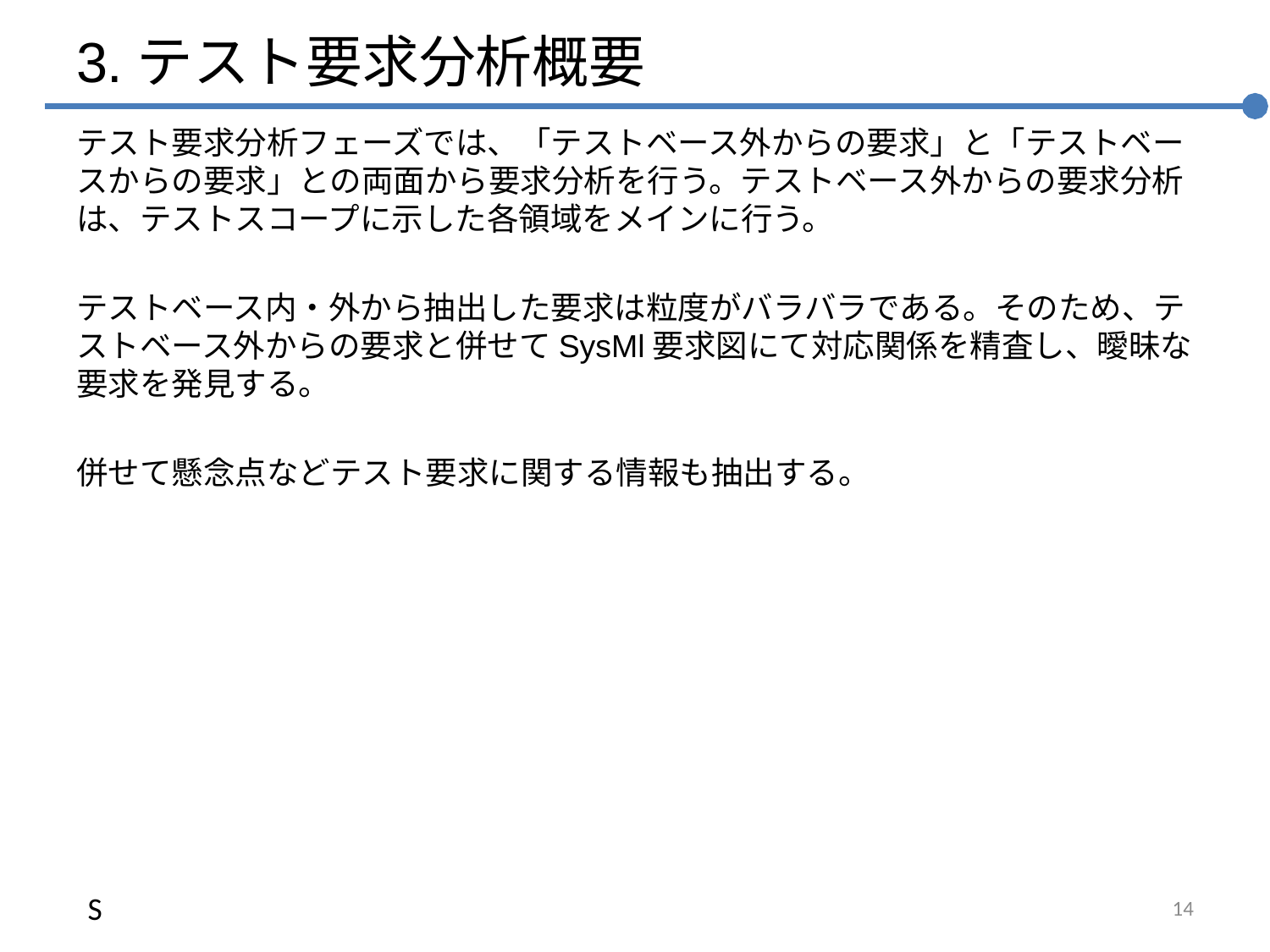

# 3.テスト要求分析概要
テスト要求分析フェーズでは、「テストベース外からの要求」と「テストベースからの要求」との両面から要求分析を行う。テストベース外からの要求分析は、テストスコープに示した各領域をメインに行う。

テストベース内・外から抽出した要求は粒度がバラバラである。そのため、テストベース外からの要求と併せてSysMl要求図にて対応関係を精査し、曖昧な要求を発見する。

併せて懸念点などテスト要求に関する情報も抽出する。
S
14